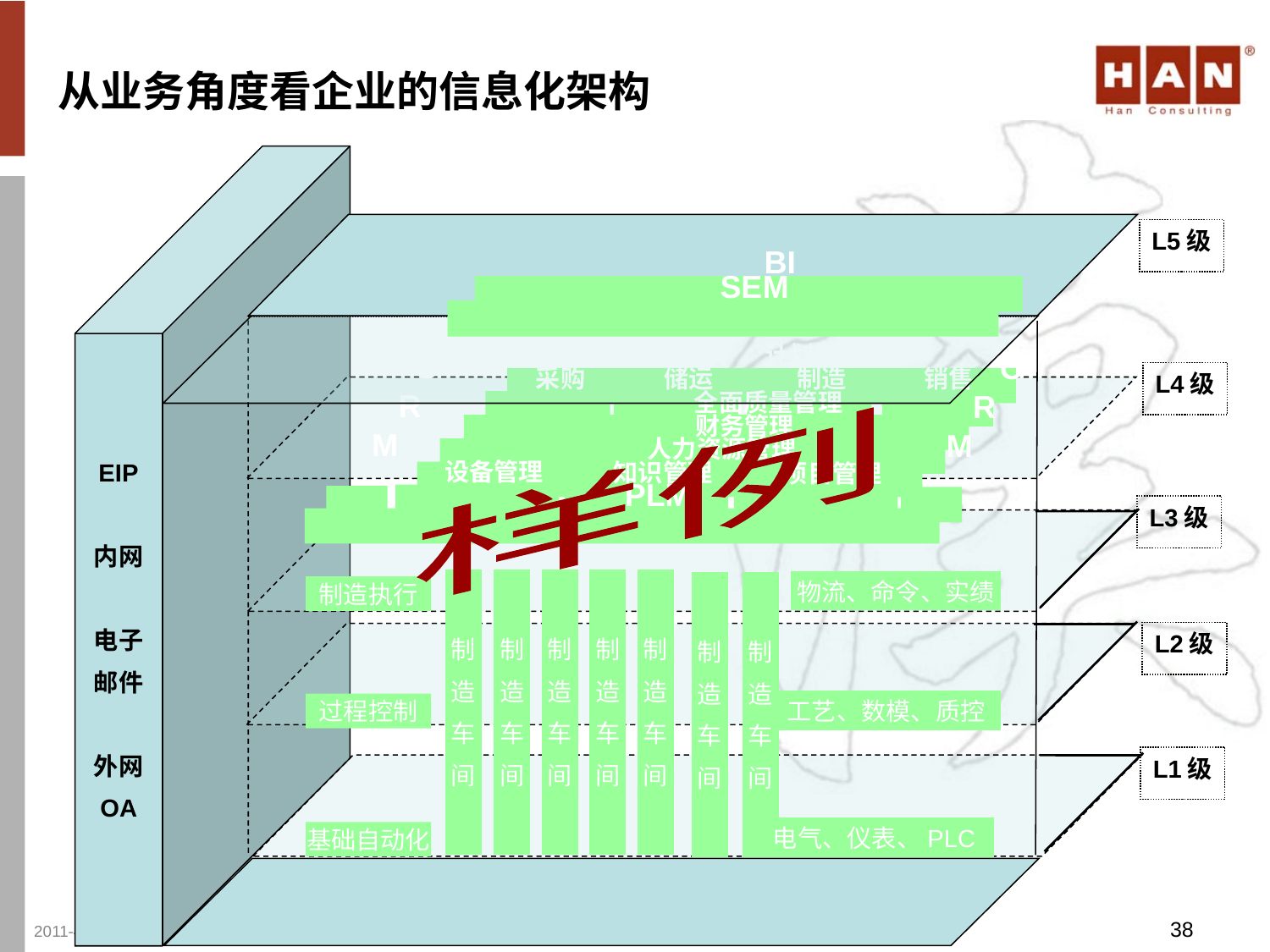

# 从业务角度看企业的信息化架构
EIP

内网

电子
邮件

外网
OA

L5级
BI

SEM

计划管理

采购

储运

制造

销售

全面质量管理

财务管理

人力资源管理

设备管理

知识管理

项目管理

      S
    R
 M

       C
    R
 M

PLM

L4级
样例
L3级

制
造
车
间
制
造
车
间
制
造
车
间
制
造
车
间
制
造
车
间
制
造
车
间
制
造
车
间
物流、命令、实绩
工艺、数模、质控
电气、仪表、PLC
制造执行
过程控制
基础自动化

L2级
L1级

38